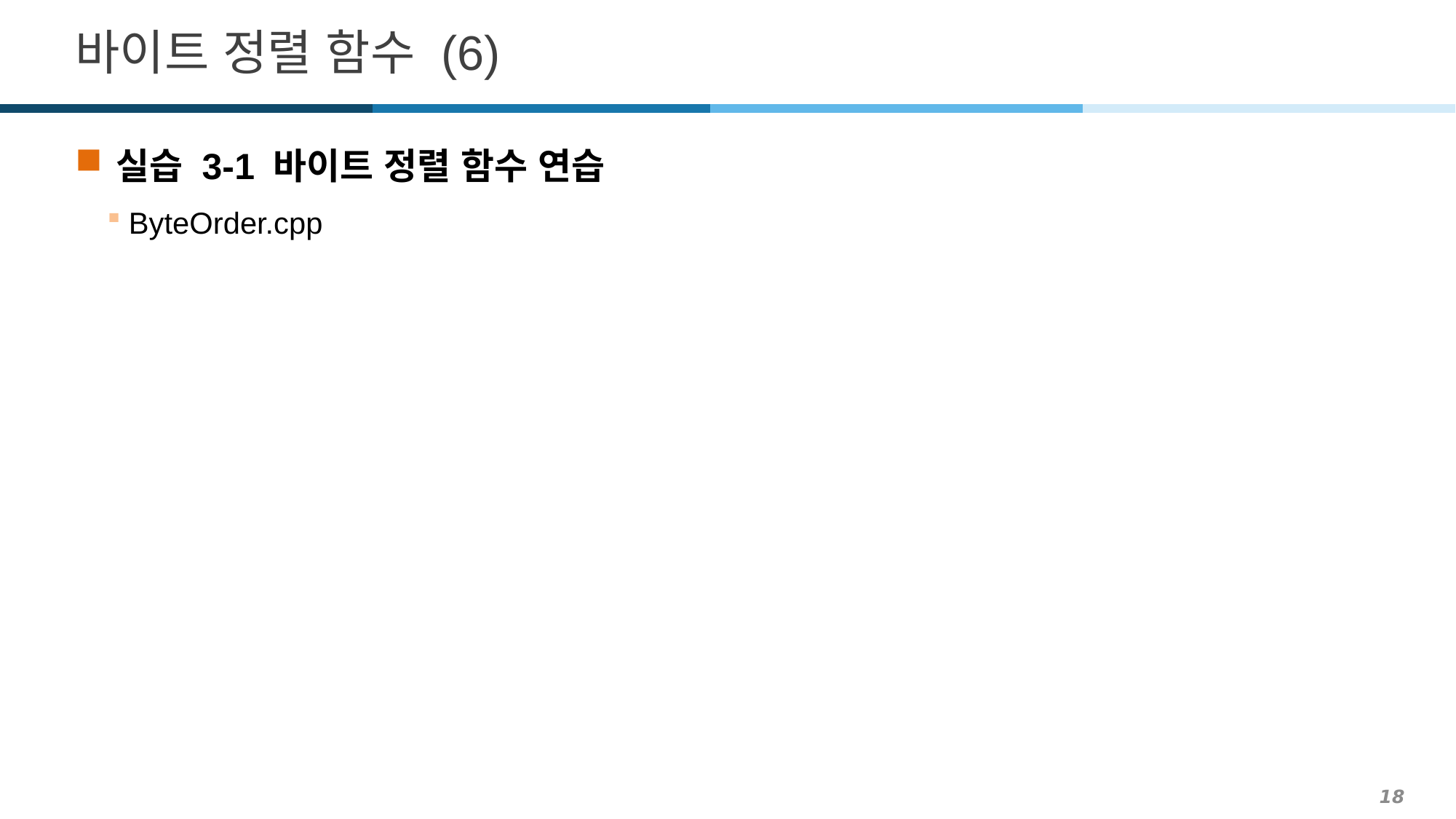

# 바이트 정렬 함수 (6)
실습 3-1 바이트 정렬 함수 연습
ByteOrder.cpp